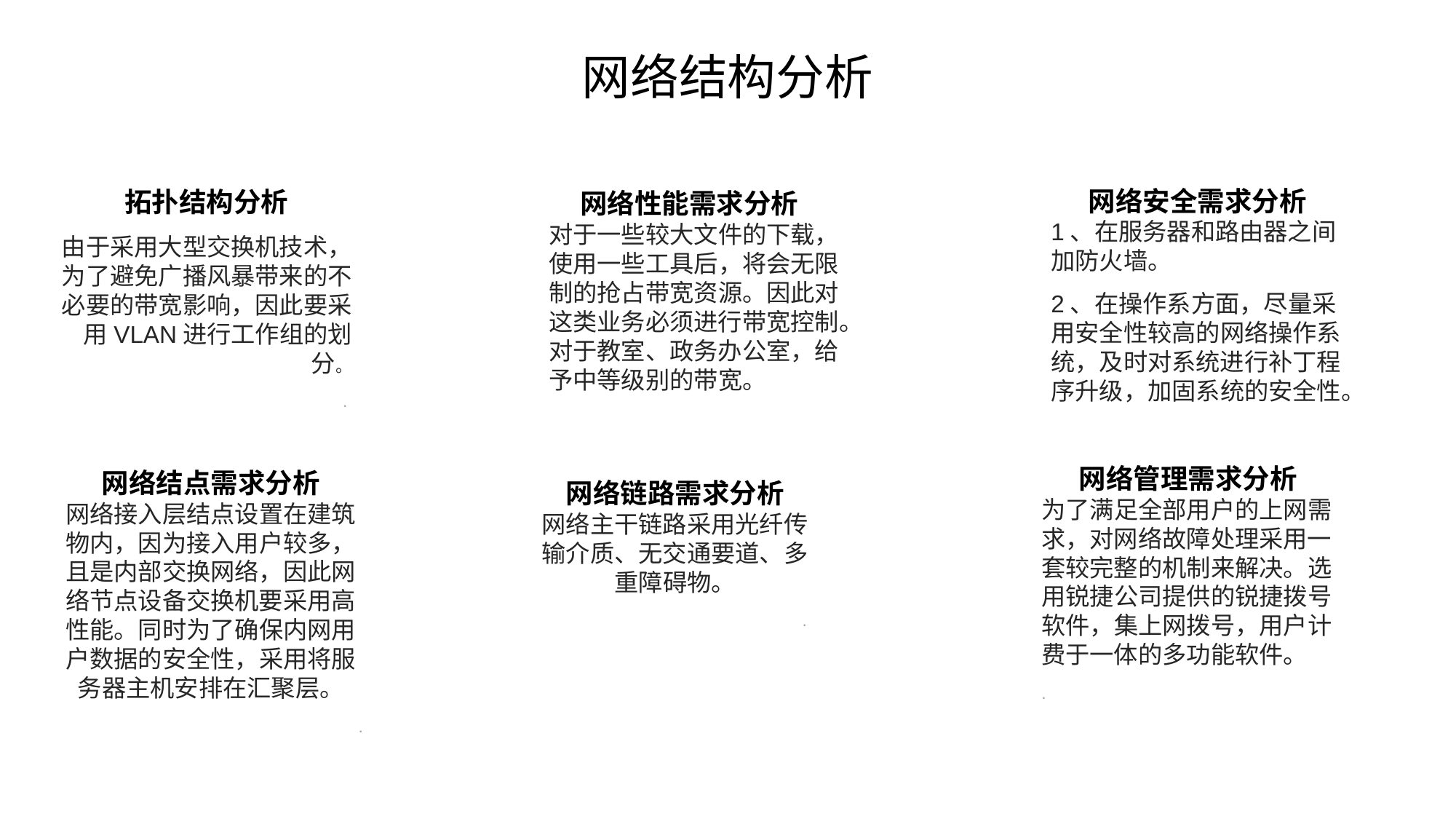

网络结构分析
     网络安全需求分析
1、在服务器和路由器之间加防火墙。
2、在操作系方面，尽量采用安全性较高的网络操作系统，及时对系统进行补丁程序升级，加固系统的安全性。
拓扑结构分析
由于采用大型交换机技术，为了避免广播风暴带来的不必要的带宽影响，因此要采用VLAN进行工作组的划分。
.
    网络性能需求分析
对于一些较大文件的下载，使用一些工具后，将会无限制的抢占带宽资源。因此对这类业务必须进行带宽控制。对于教室、政务办公室，给予中等级别的带宽。

     网络管理需求分析
为了满足全部用户的上网需求，对网络故障处理采用一套较完整的机制来解决。选用锐捷公司提供的锐捷拨号软件，集上网拨号，用户计费于一体的多功能软件。
.
网络结点需求分析
网络接入层结点设置在建筑物内，因为接入用户较多，且是内部交换网络，因此网络节点设备交换机要采用高性能。同时为了确保内网用户数据的安全性，采用将服务器主机安排在汇聚层。
.
网络链路需求分析
网络主干链路采用光纤传输介质、无交通要道、多重障碍物。
.